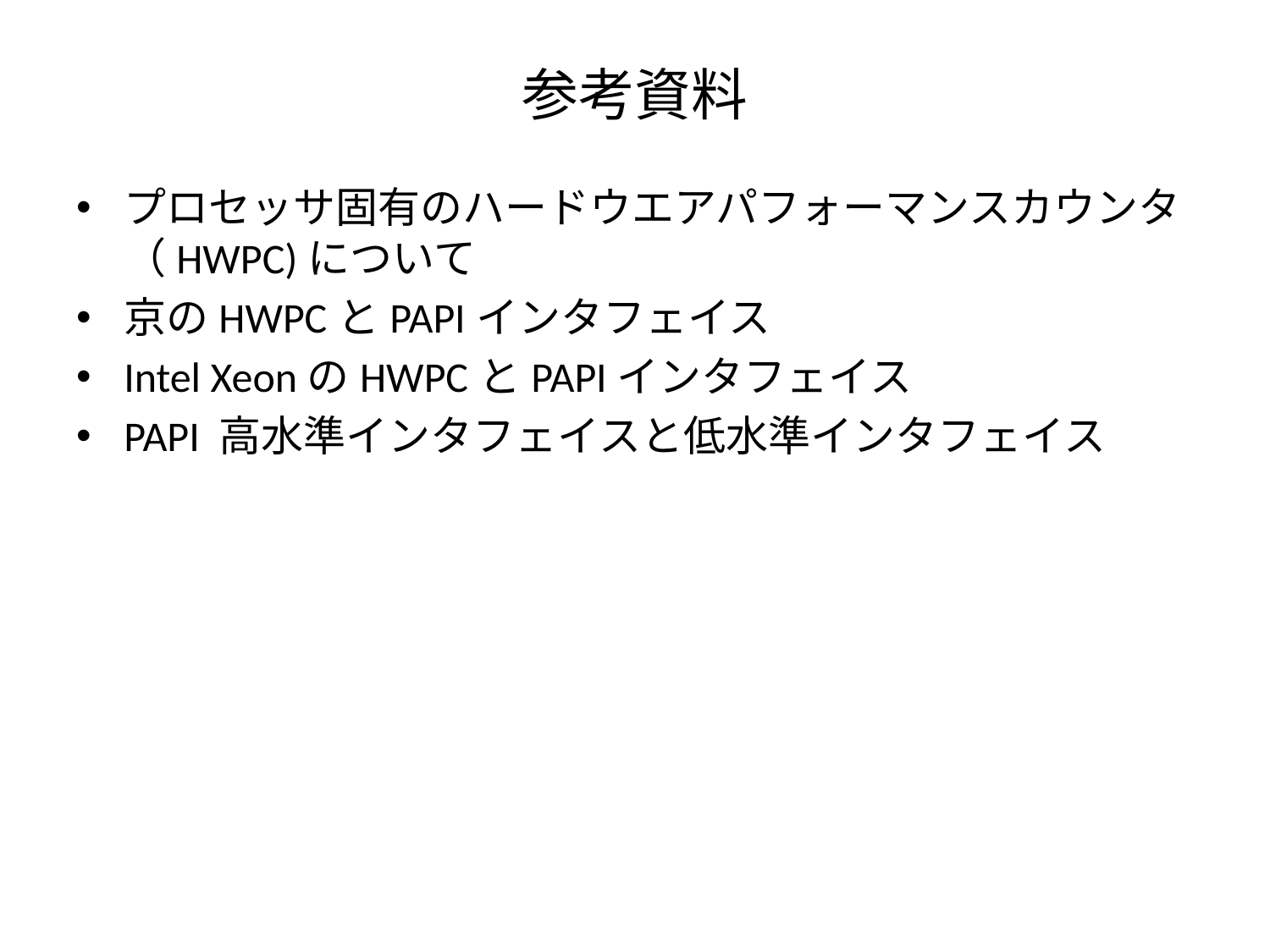

# 参考資料
プロセッサ固有のハードウエアパフォーマンスカウンタ（HWPC)について
京のHWPCとPAPIインタフェイス
Intel XeonのHWPCとPAPIインタフェイス
PAPI 高水準インタフェイスと低水準インタフェイス